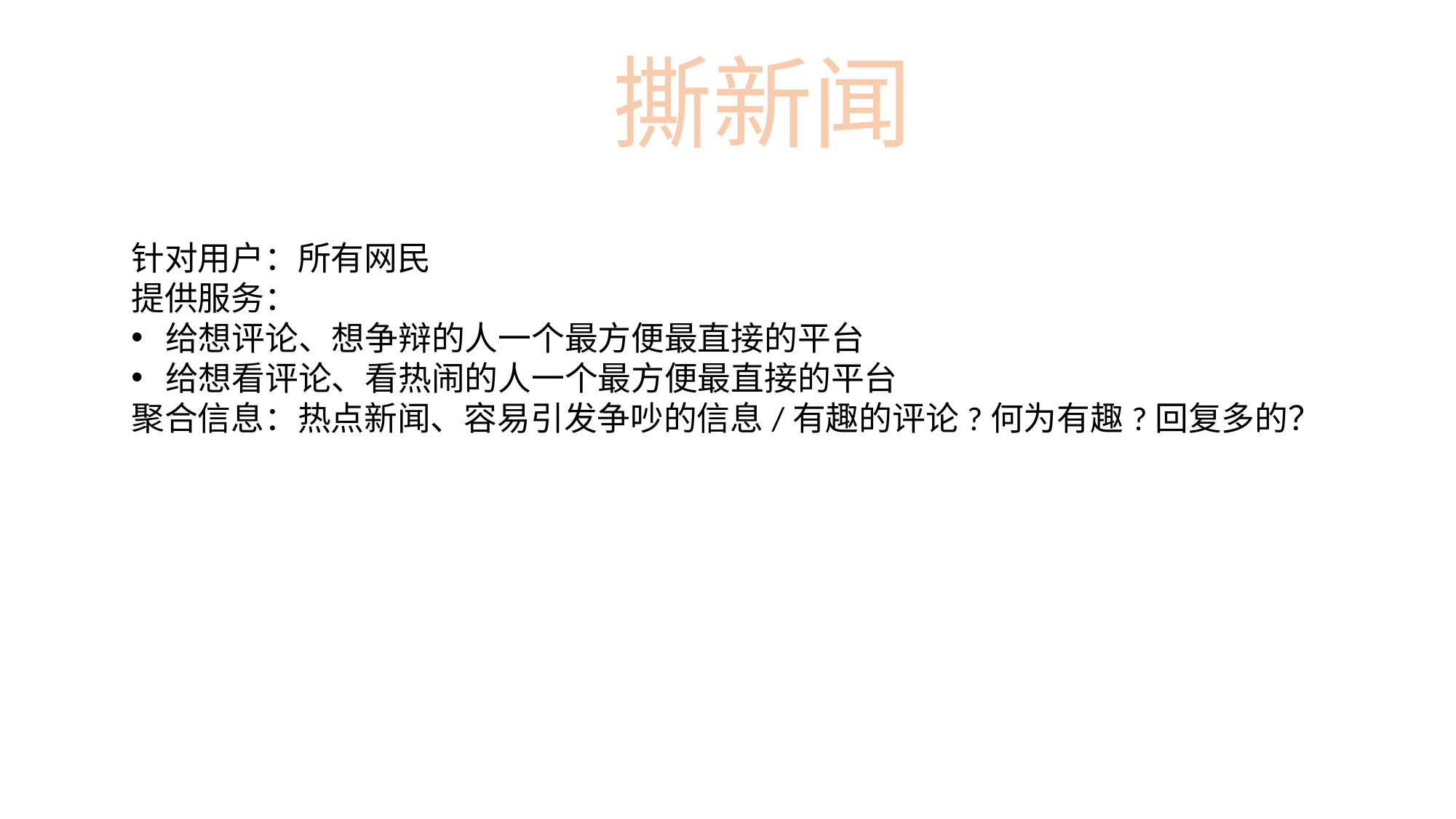

撕新闻
针对用户：所有网民
提供服务：
给想评论、想争辩的人一个最方便最直接的平台
给想看评论、看热闹的人一个最方便最直接的平台
聚合信息：热点新闻、容易引发争吵的信息/有趣的评论?何为有趣?回复多的？